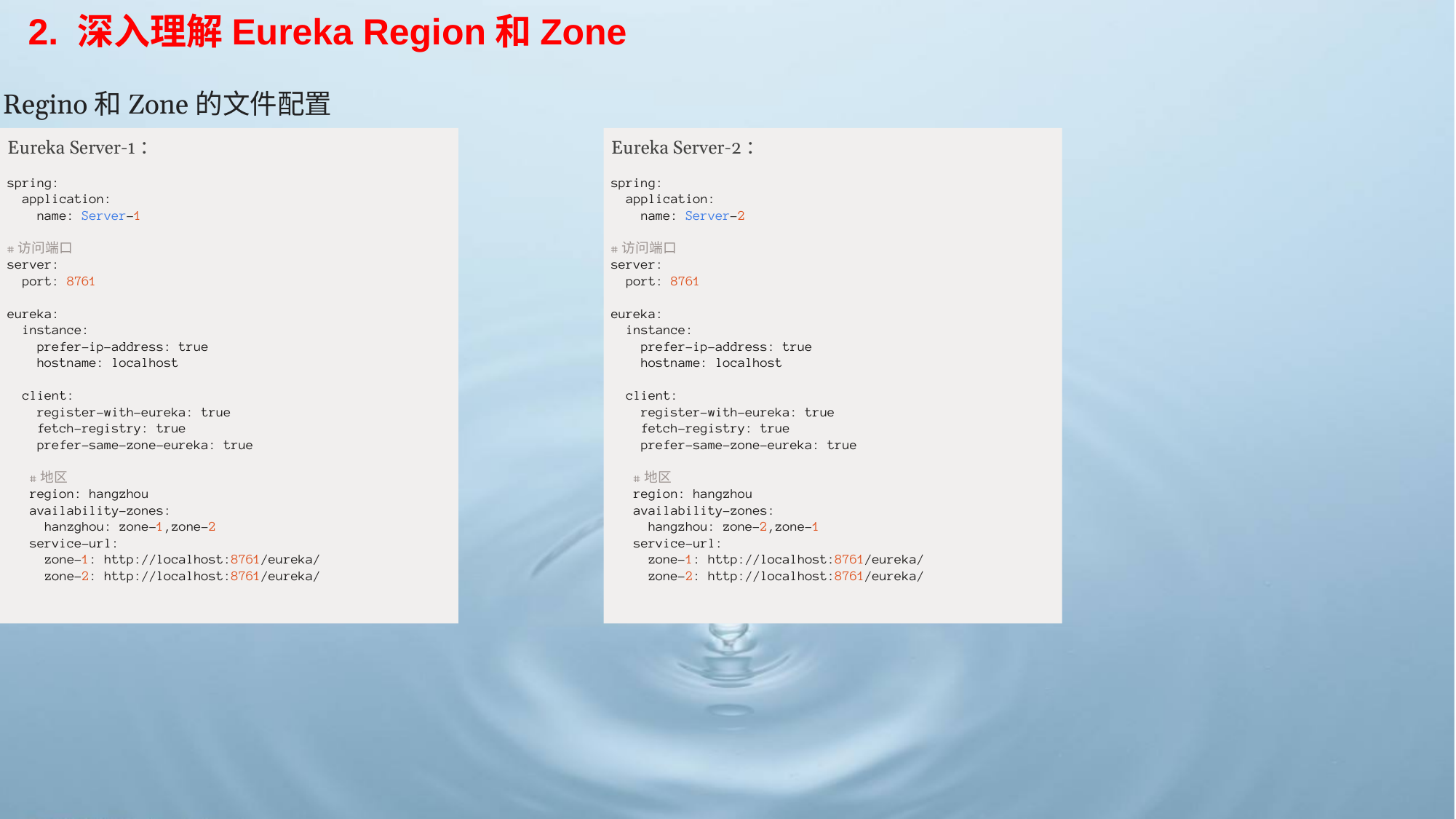

2. 深入理解Eureka Region和Zone
Regino和Zone的文件配置
Eureka Server-1：

spring:
  application:
    name: Server-1

#访问端口
server:
  port: 8761

eureka:
  instance:
    prefer-ip-address: true
    hostname: localhost

  client:
    register-with-eureka: true
    fetch-registry: true
    prefer-same-zone-eureka: true

   #地区
   region: hangzhou
   availability-zones:
     hanzghou: zone-1,zone-2
   service-url:
     zone-1: http://localhost:8761/eureka/
     zone-2: http://localhost:8761/eureka/

Eureka Server-2：

spring:
  application:
    name: Server-2

#访问端口
server:
  port: 8761

eureka:
  instance:
    prefer-ip-address: true
    hostname: localhost

  client:
    register-with-eureka: true
    fetch-registry: true
    prefer-same-zone-eureka: true

   #地区
   region: hangzhou
   availability-zones:
     hangzhou: zone-2,zone-1
   service-url:
     zone-1: http://localhost:8761/eureka/
     zone-2: http://localhost:8761/eureka/